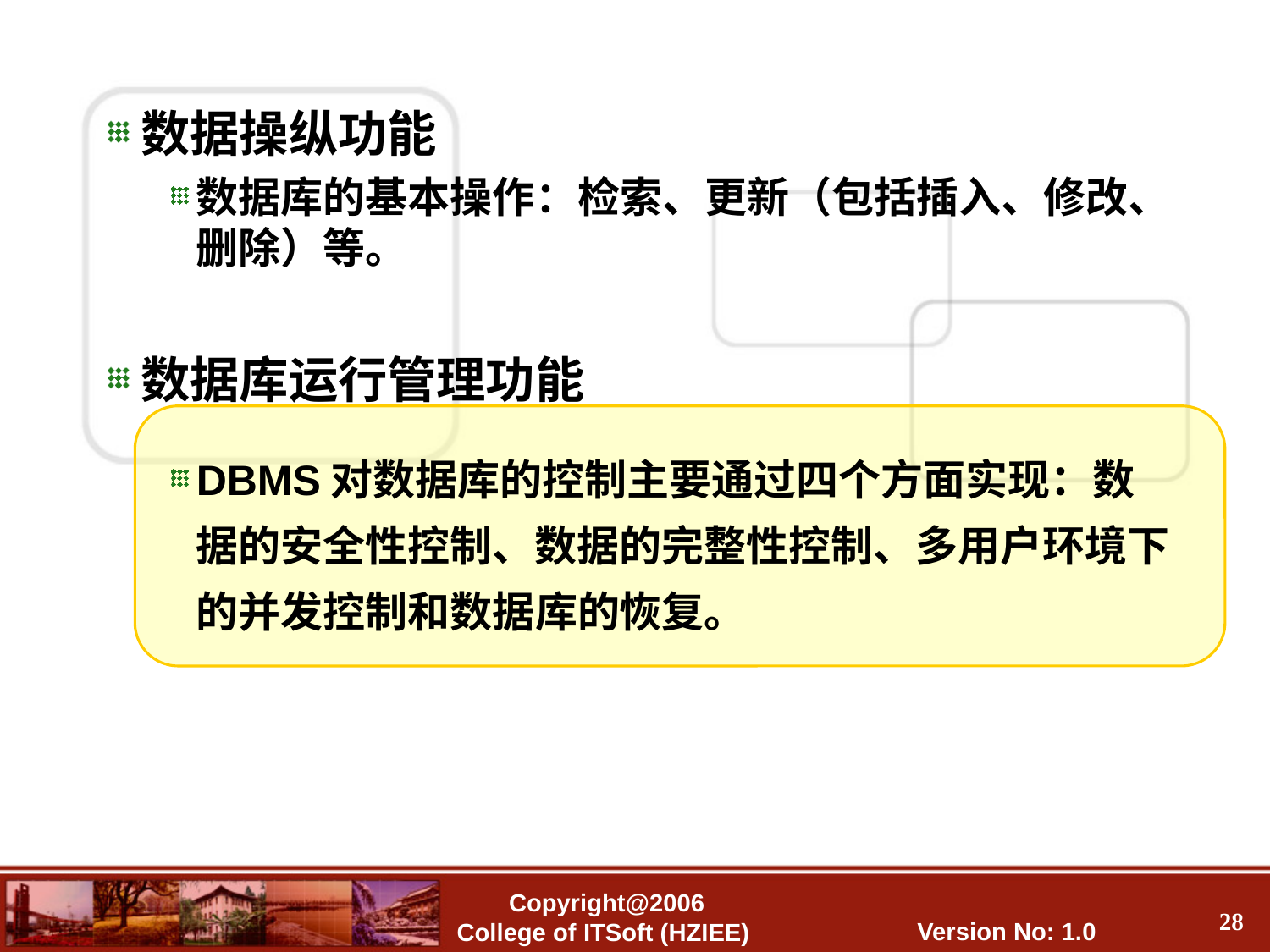

数据操纵功能
数据库的基本操作：检索、更新（包括插入、修改、删除）等。

数据库运行管理功能
DBMS对数据库的控制主要通过四个方面实现：数据的安全性控制、数据的完整性控制、多用户环境下的并发控制和数据库的恢复。